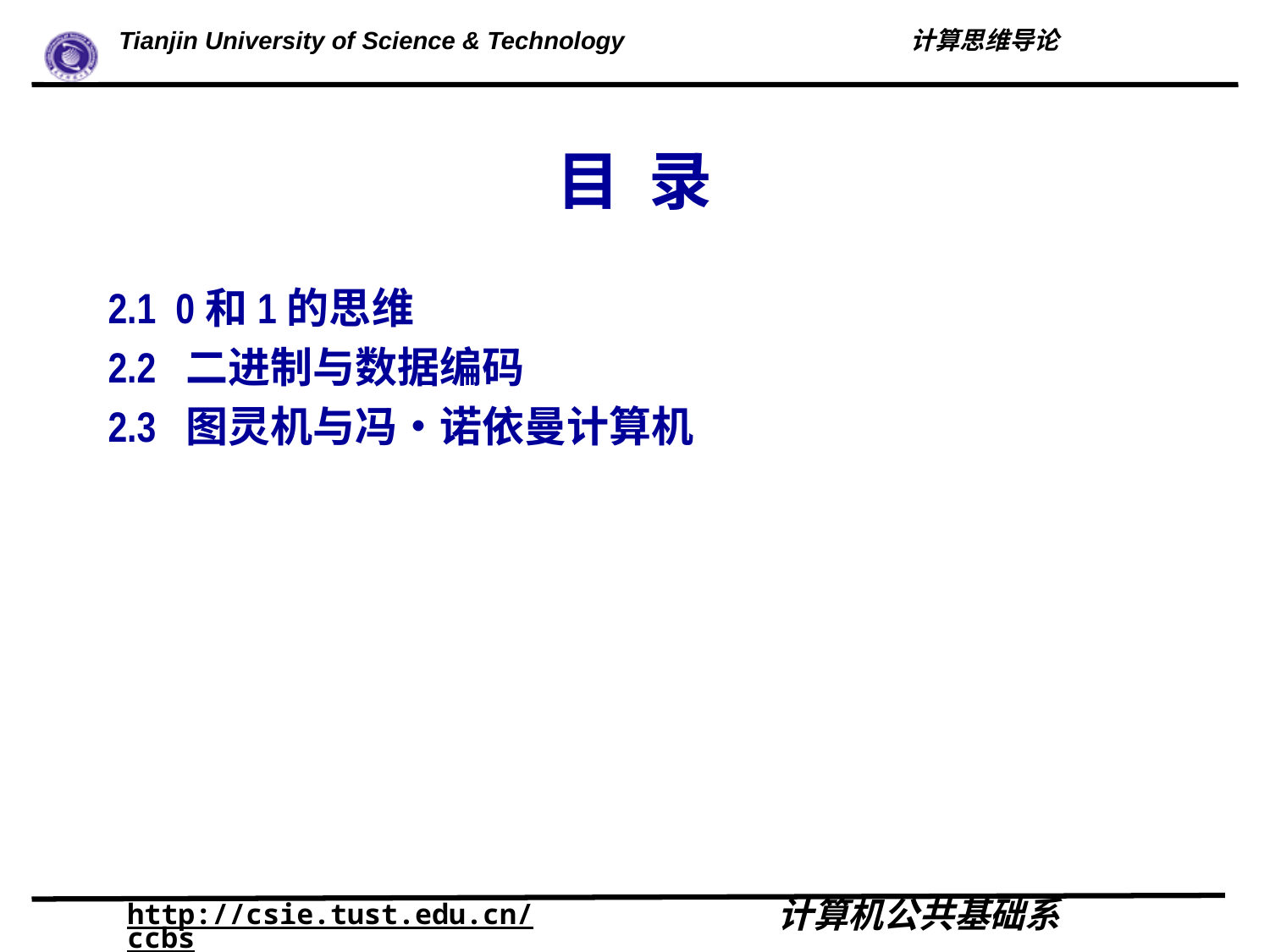

# 目  录
2.1  0和1的思维
2.2  二进制与数据编码
2.3  图灵机与冯•诺依曼计算机